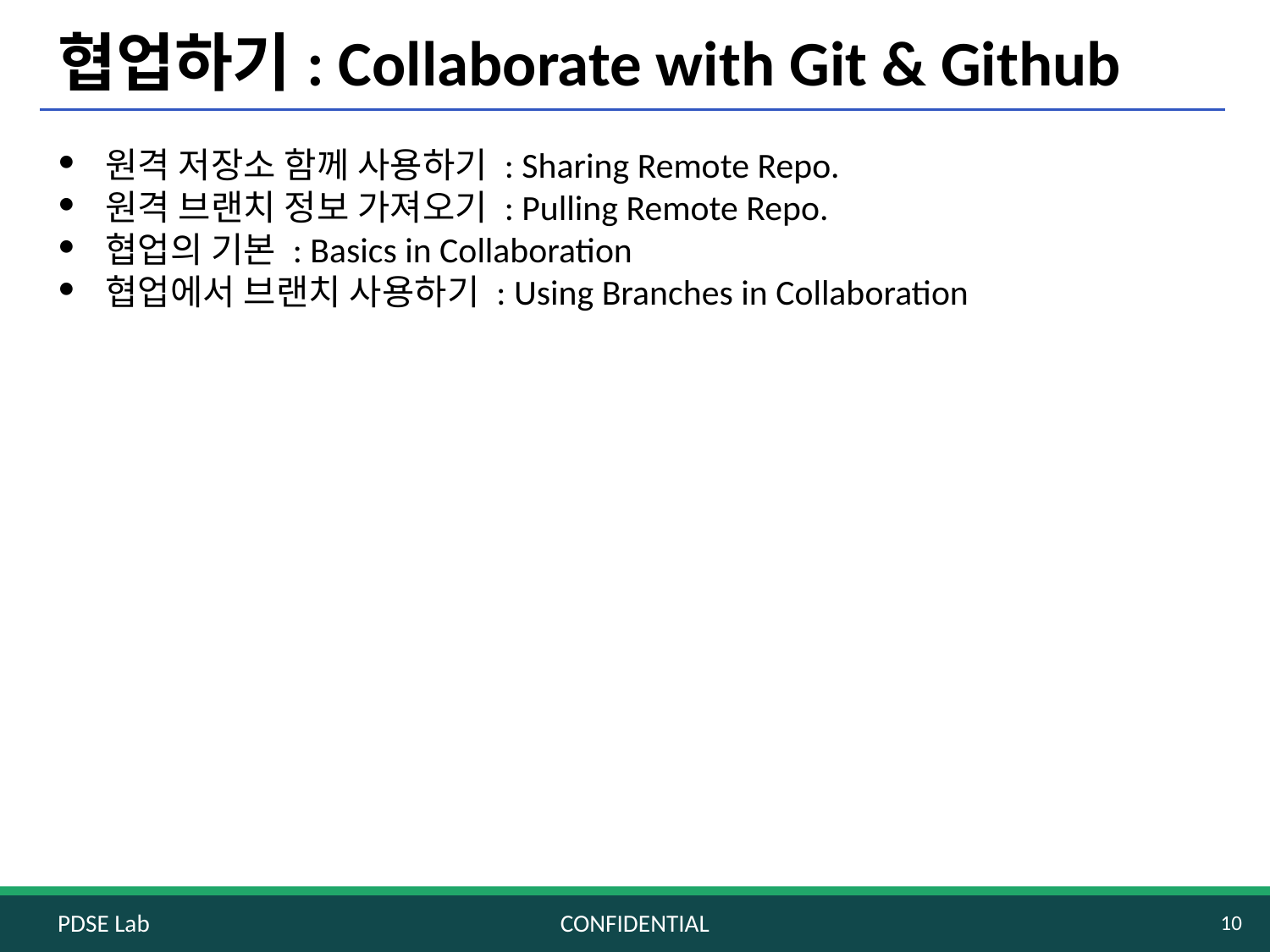

# 협업하기: Collaborate with Git & Github
원격 저장소 함께 사용하기 : Sharing Remote Repo.
원격 브랜치 정보 가져오기 : Pulling Remote Repo.
협업의 기본 : Basics in Collaboration
협업에서 브랜치 사용하기 : Using Branches in Collaboration

PDSE Lab
CONFIDENTIAL
10